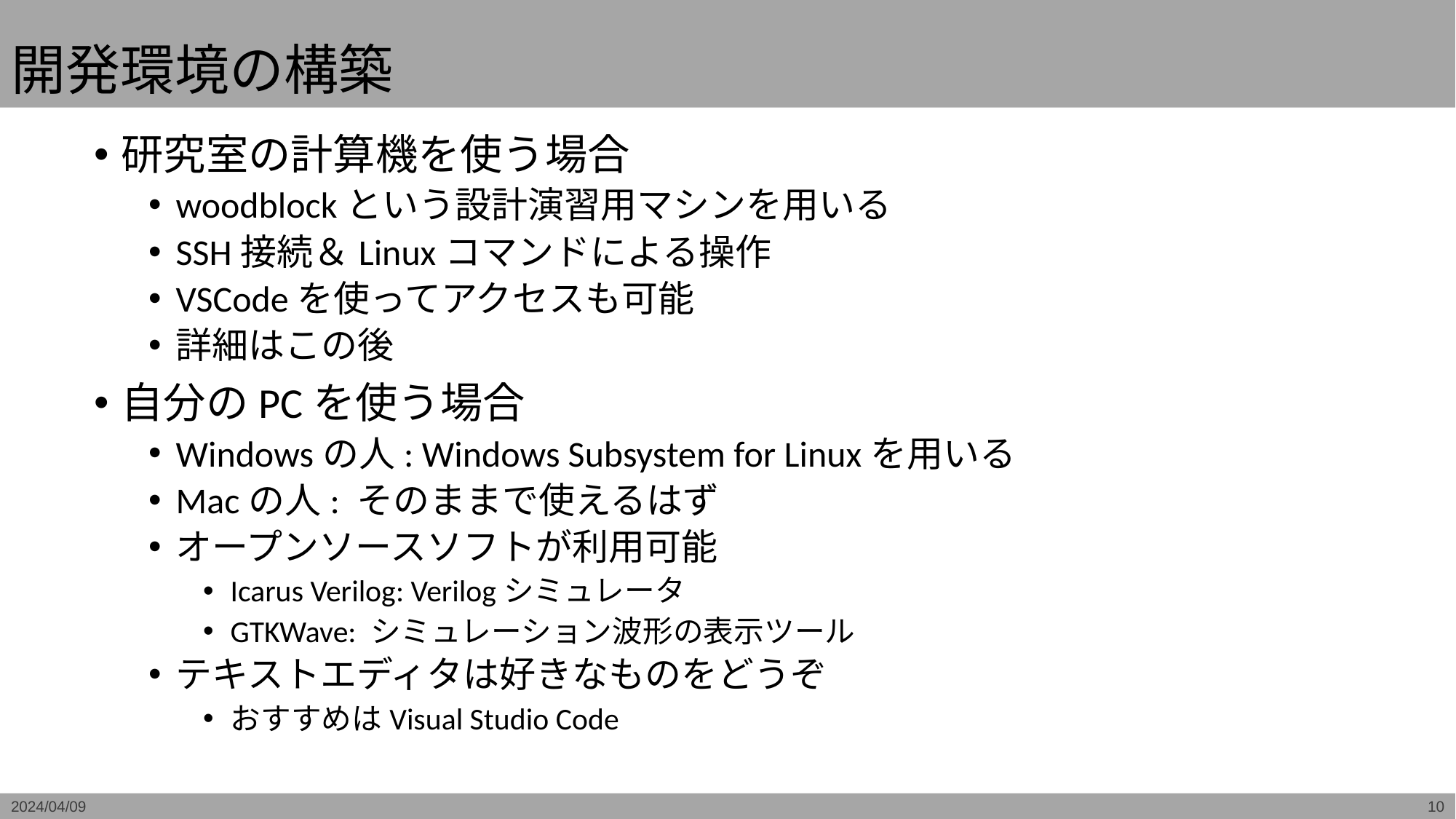

# 開発環境の構築
研究室の計算機を使う場合
woodblockという設計演習用マシンを用いる
SSH接続＆Linuxコマンドによる操作
VSCodeを使ってアクセスも可能
詳細はこの後
自分のPCを使う場合
Windowsの人: Windows Subsystem for Linuxを用いる
Macの人: そのままで使えるはず
オープンソースソフトが利用可能
Icarus Verilog: Verilogシミュレータ
GTKWave: シミュレーション波形の表示ツール
テキストエディタは好きなものをどうぞ
おすすめはVisual Studio Code
2024/04/09
10